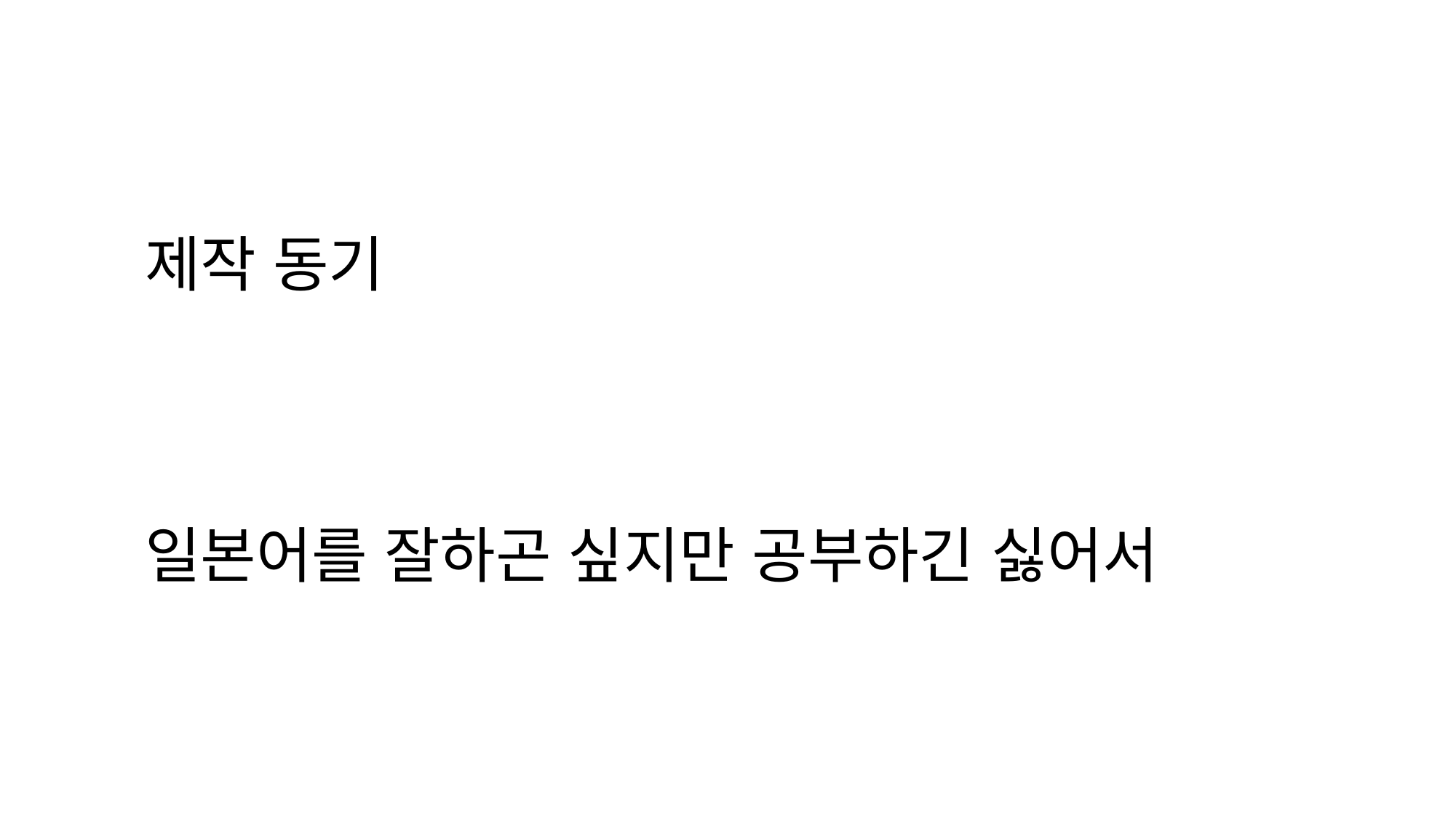

제작 동기

일본어를 잘하곤 싶지만 공부하긴 싫어서